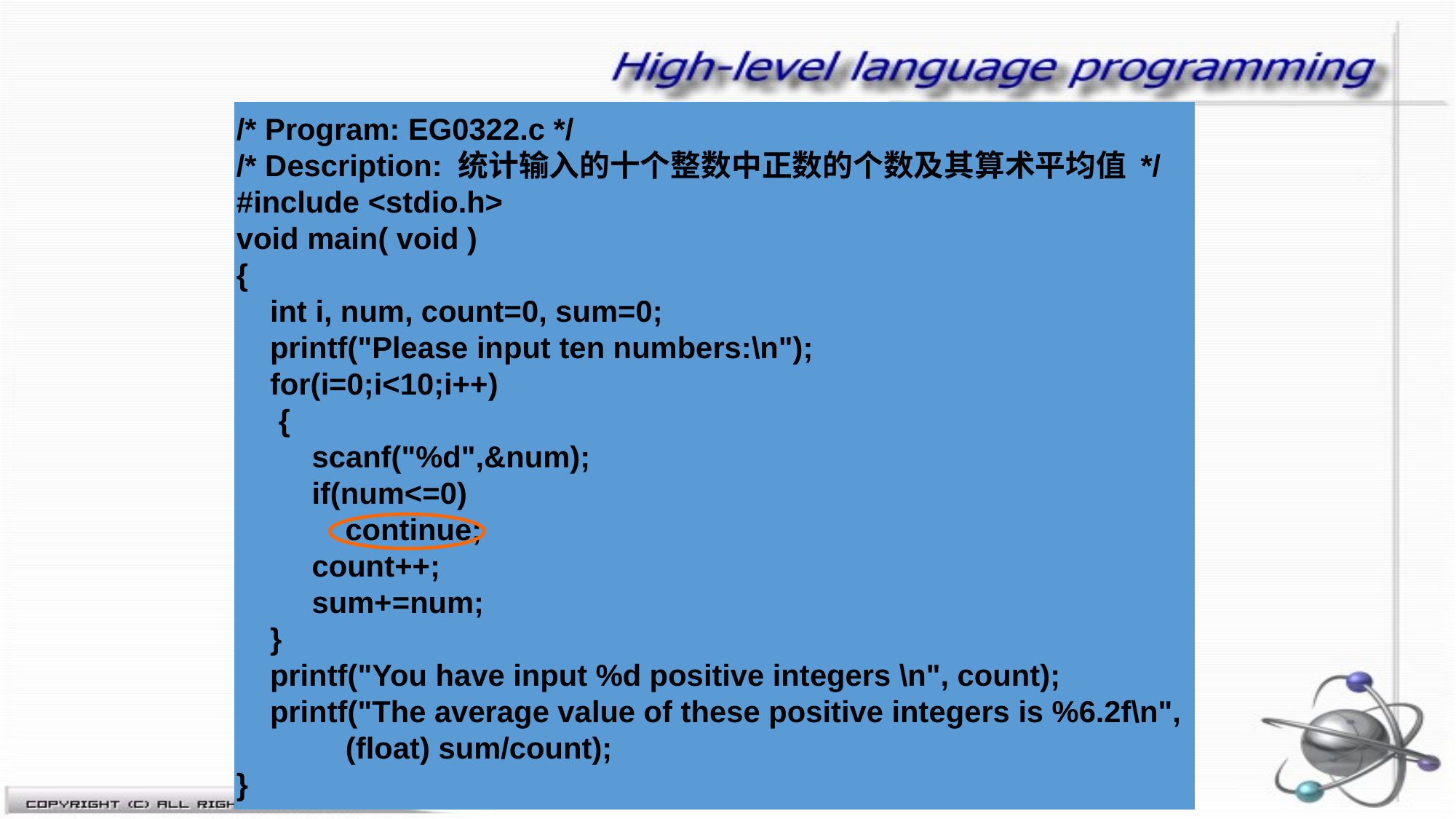

/* Program: EG0322.c */
/* Description: 统计输入的十个整数中正数的个数及其算术平均值 */
#include <stdio.h>
void main( void )
{
    int i, num, count=0, sum=0;
    printf("Please input ten numbers:\n");
    for(i=0;i<10;i++)
     {
         scanf("%d",&num);
         if(num<=0)
             continue;
         count++;
         sum+=num;
    }
    printf("You have input %d positive integers \n", count);
    printf("The average value of these positive integers is %6.2f\n",
	(float) sum/count);
}